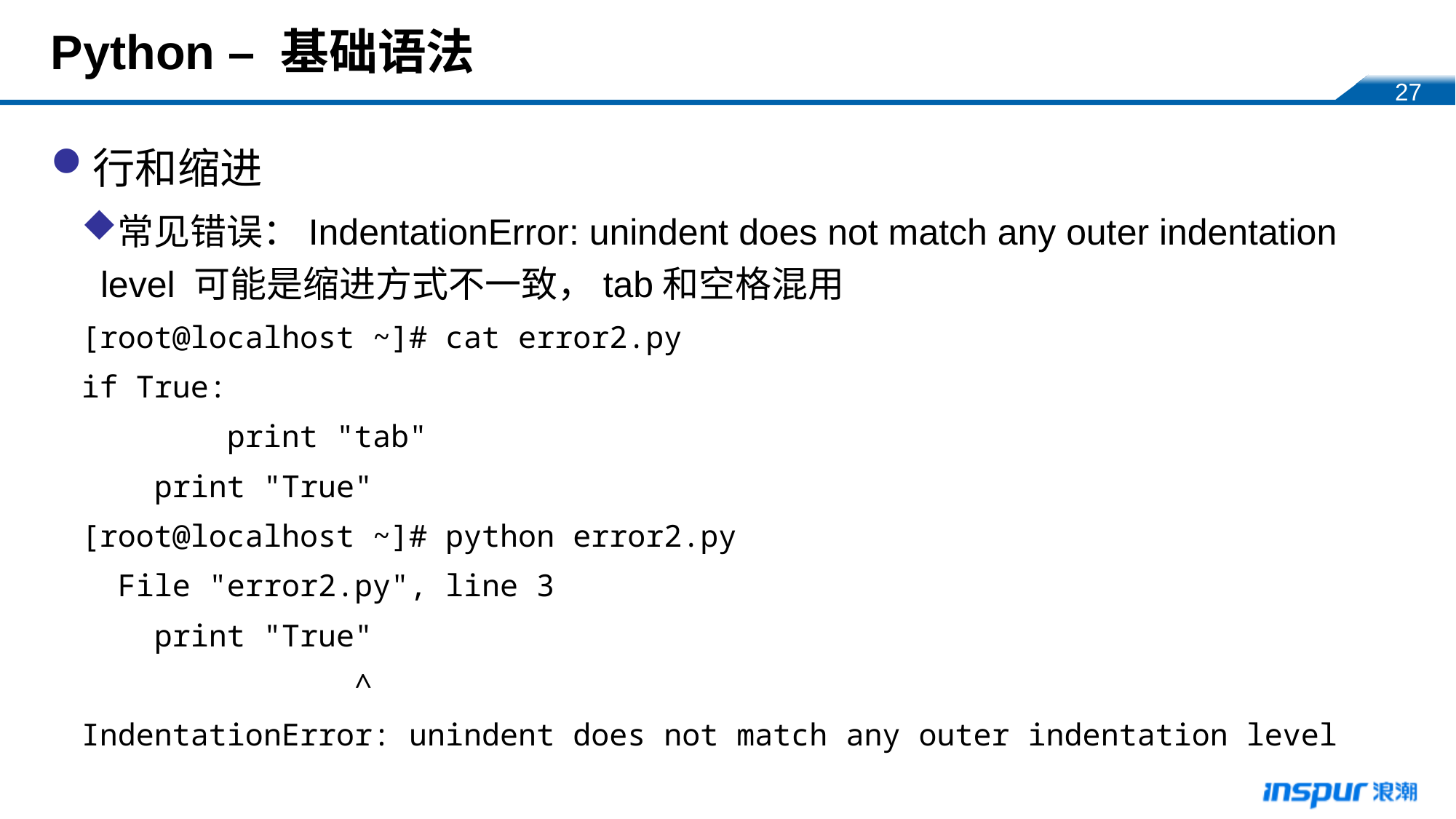

# Python – 基础语法
行和缩进
常见错误：IndentationError: unindent does not match any outer indentation level 可能是缩进方式不一致，tab和空格混用
[root@localhost ~]# cat error2.py
if True:
        print "tab"
    print "True"
[root@localhost ~]# python error2.py
  File "error2.py", line 3
    print "True"
               ^
IndentationError: unindent does not match any outer indentation level